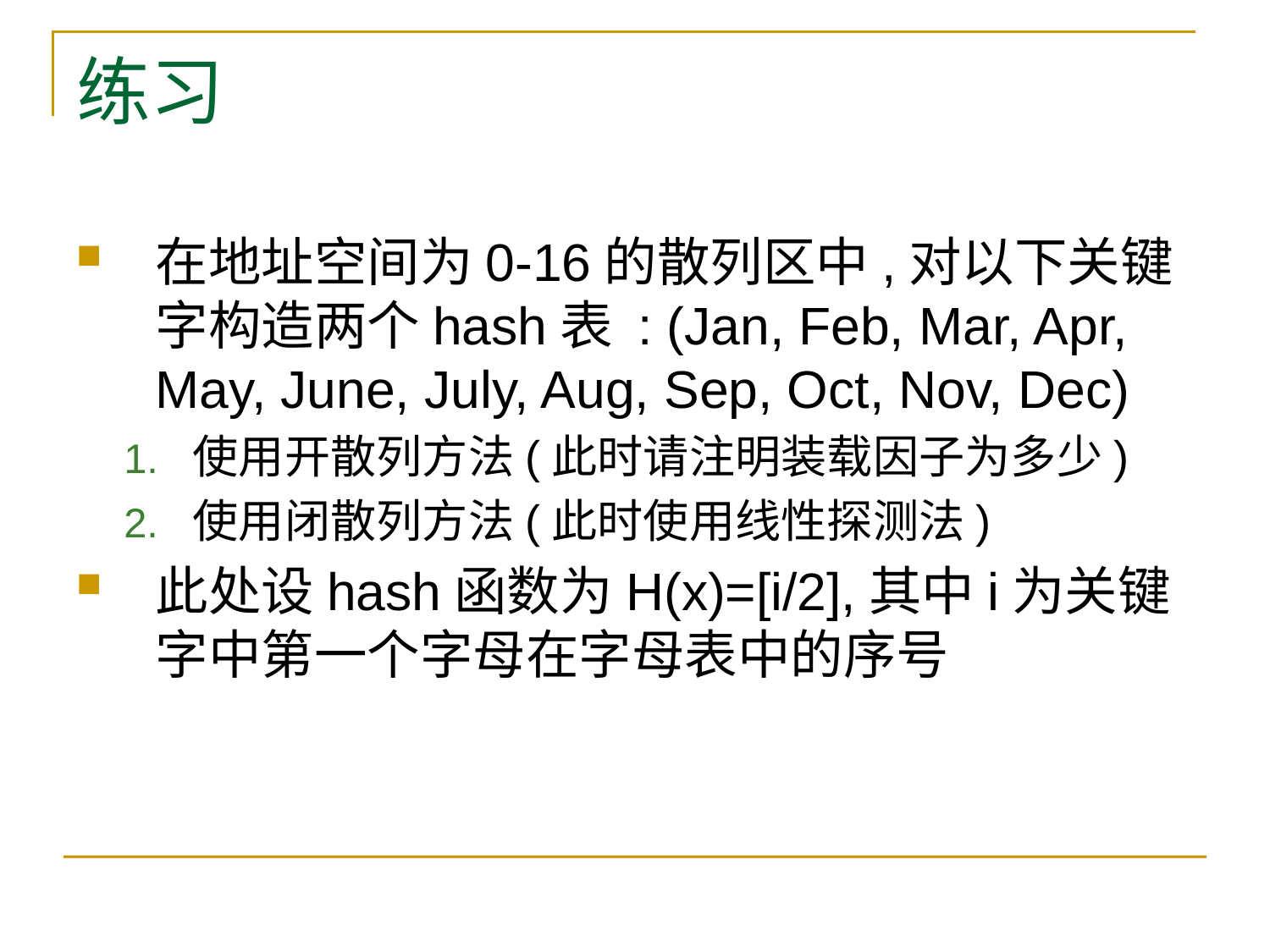

# 练习
在地址空间为0-16的散列区中,对以下关键字构造两个hash表 : (Jan, Feb, Mar, Apr, May, June, July, Aug, Sep, Oct, Nov, Dec)
使用开散列方法(此时请注明装载因子为多少)
使用闭散列方法(此时使用线性探测法)
此处设hash函数为H(x)=[i/2],其中i为关键字中第一个字母在字母表中的序号